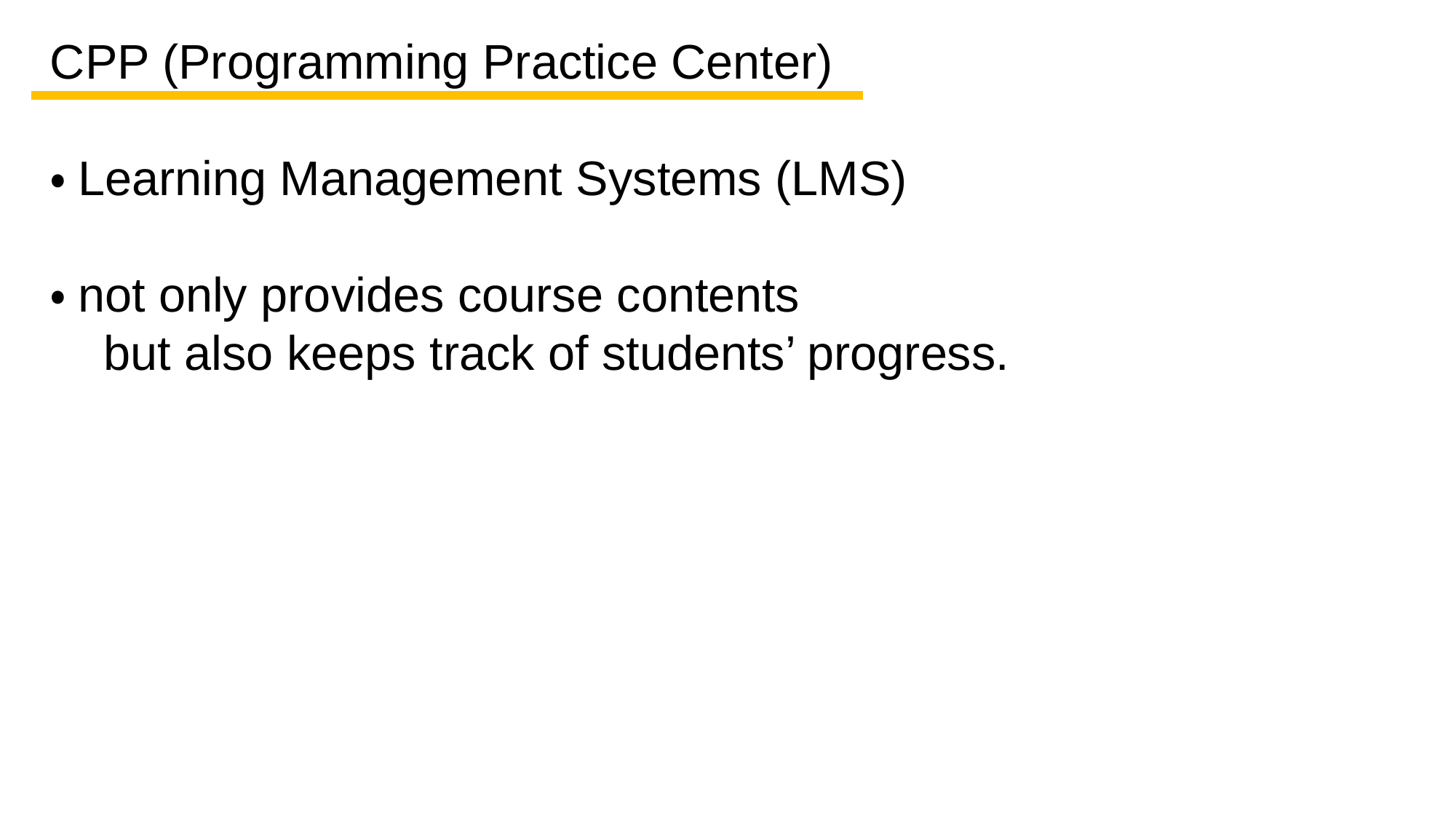

CPP (Programming Practice Center)

・Learning Management Systems (LMS)

・not only provides course contents
    but also keeps track of students’ progress.